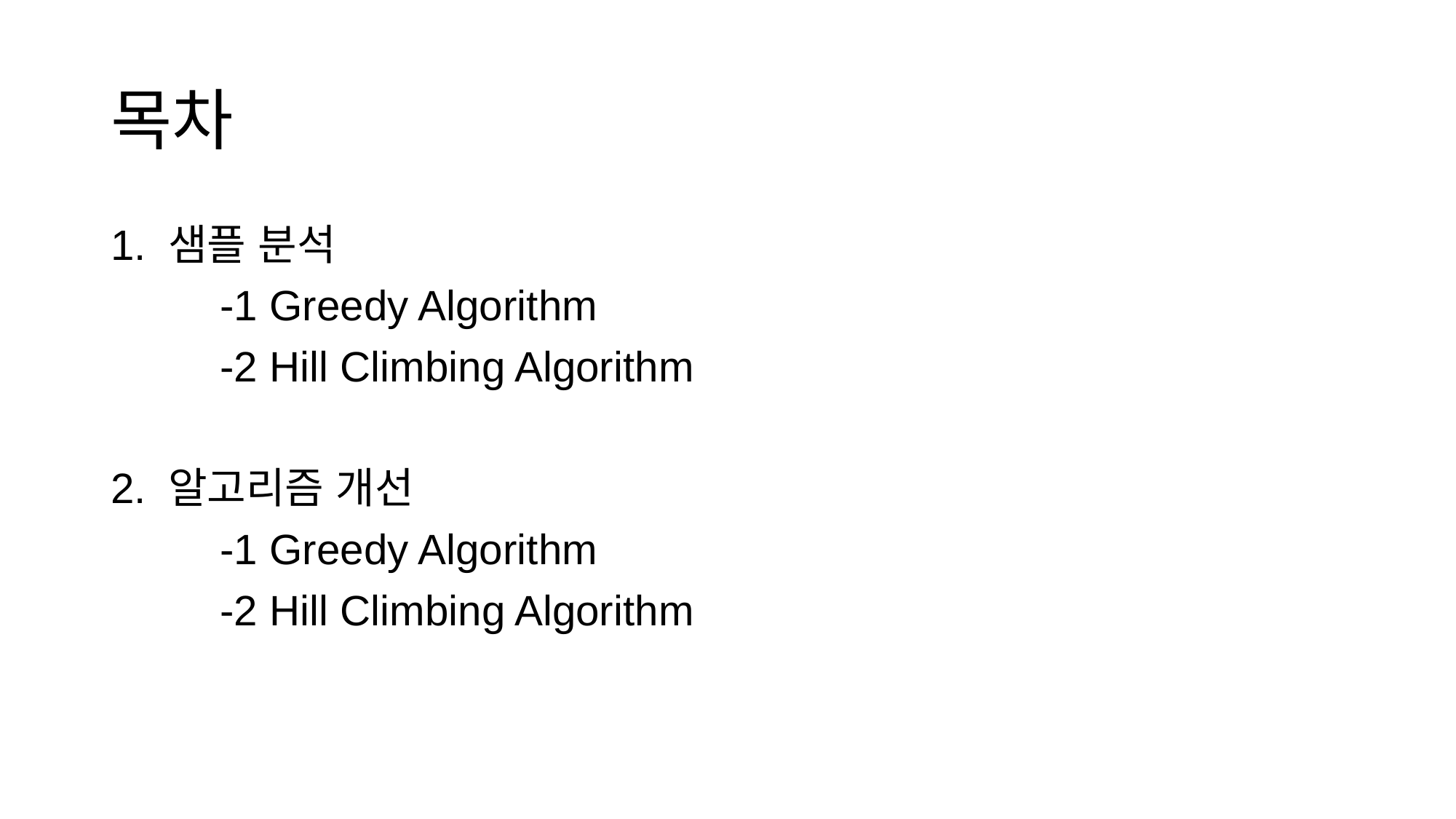

# 목차
1. 샘플 분석
	-1 Greedy Algorithm
	-2 Hill Climbing Algorithm

2. 알고리즘 개선
	-1 Greedy Algorithm
	-2 Hill Climbing Algorithm